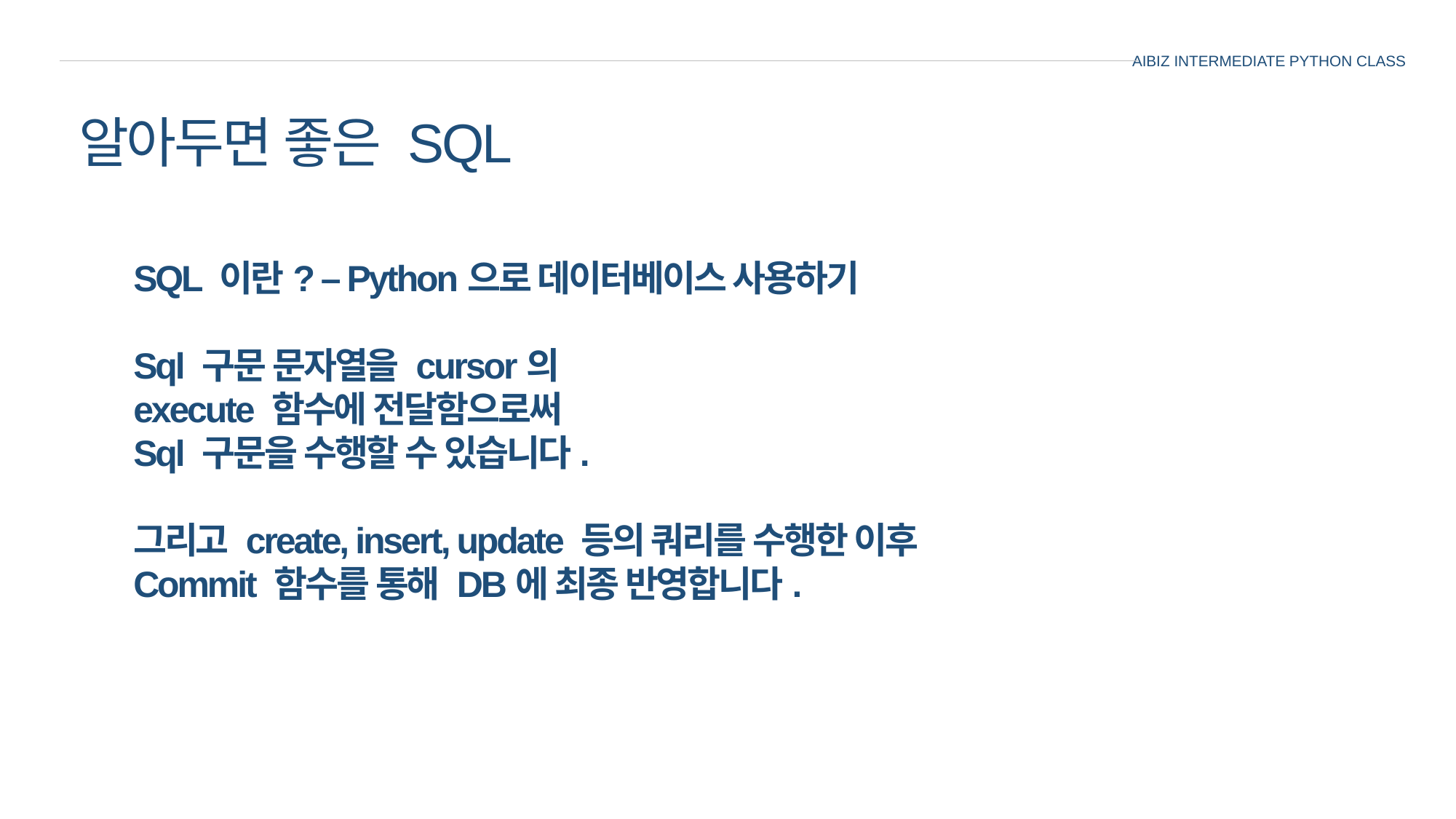

AIBIZ INTERMEDIATE PYTHON CLASS
알아두면 좋은 SQL
SQL 이란? – Python으로 데이터베이스 사용하기

Sql 구문 문자열을 cursor의
execute 함수에 전달함으로써
Sql 구문을 수행할 수 있습니다.

그리고 create, insert, update 등의 쿼리를 수행한 이후
Commit 함수를 통해 DB에 최종 반영합니다.